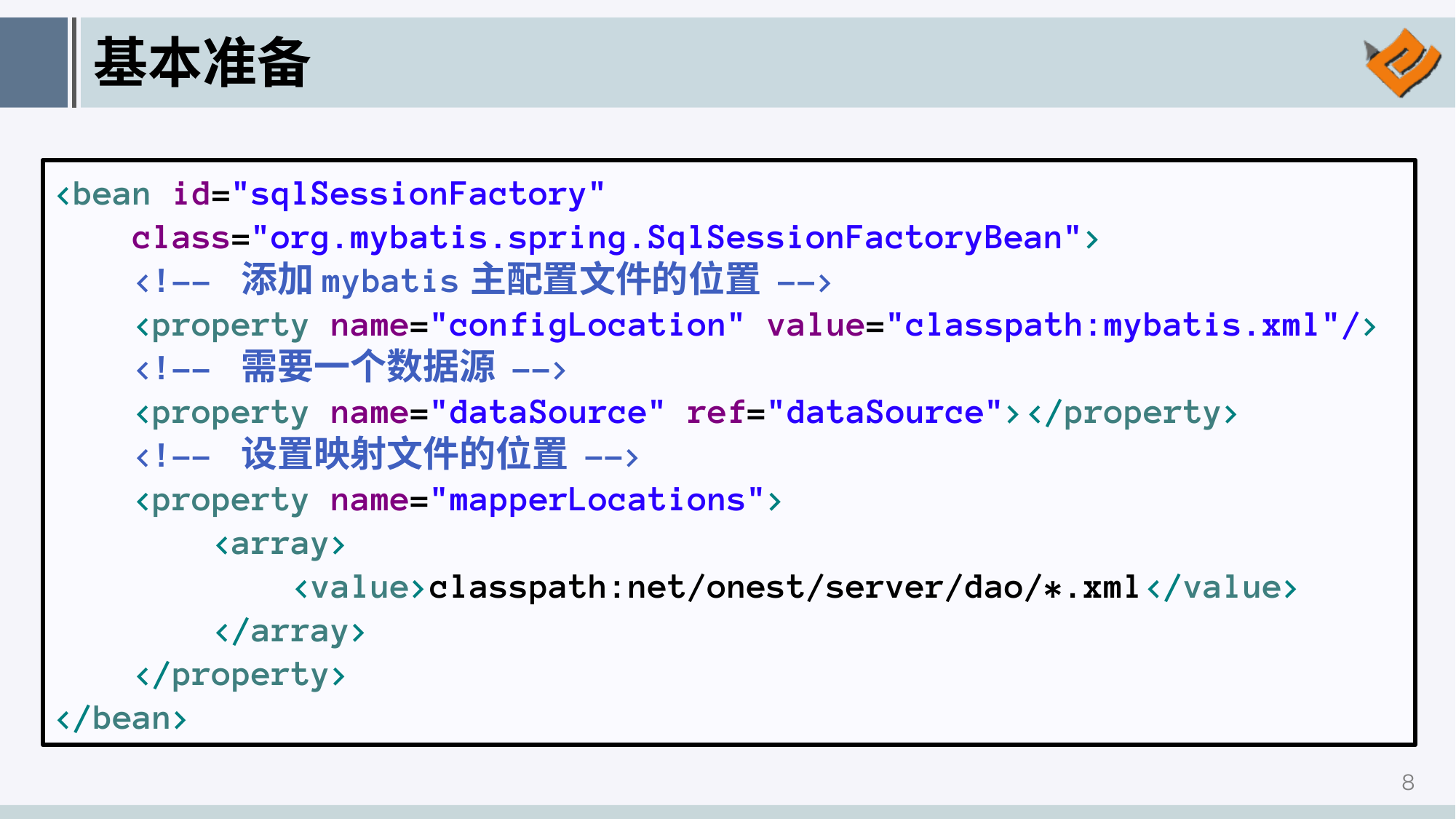

# 基本准备

<bean id="sqlSessionFactory"
    class="org.mybatis.spring.SqlSessionFactoryBean">
    <!-- 添加mybatis主配置文件的位置 -->
    <property name="configLocation" value="classpath:mybatis.xml"/>
    <!-- 需要一个数据源 -->
    <property name="dataSource" ref="dataSource"></property>
    <!-- 设置映射文件的位置 -->
    <property name="mapperLocations">
        <array>
            <value>classpath:net/onest/server/dao/*.xml</value>
        </array>
    </property>
</bean>